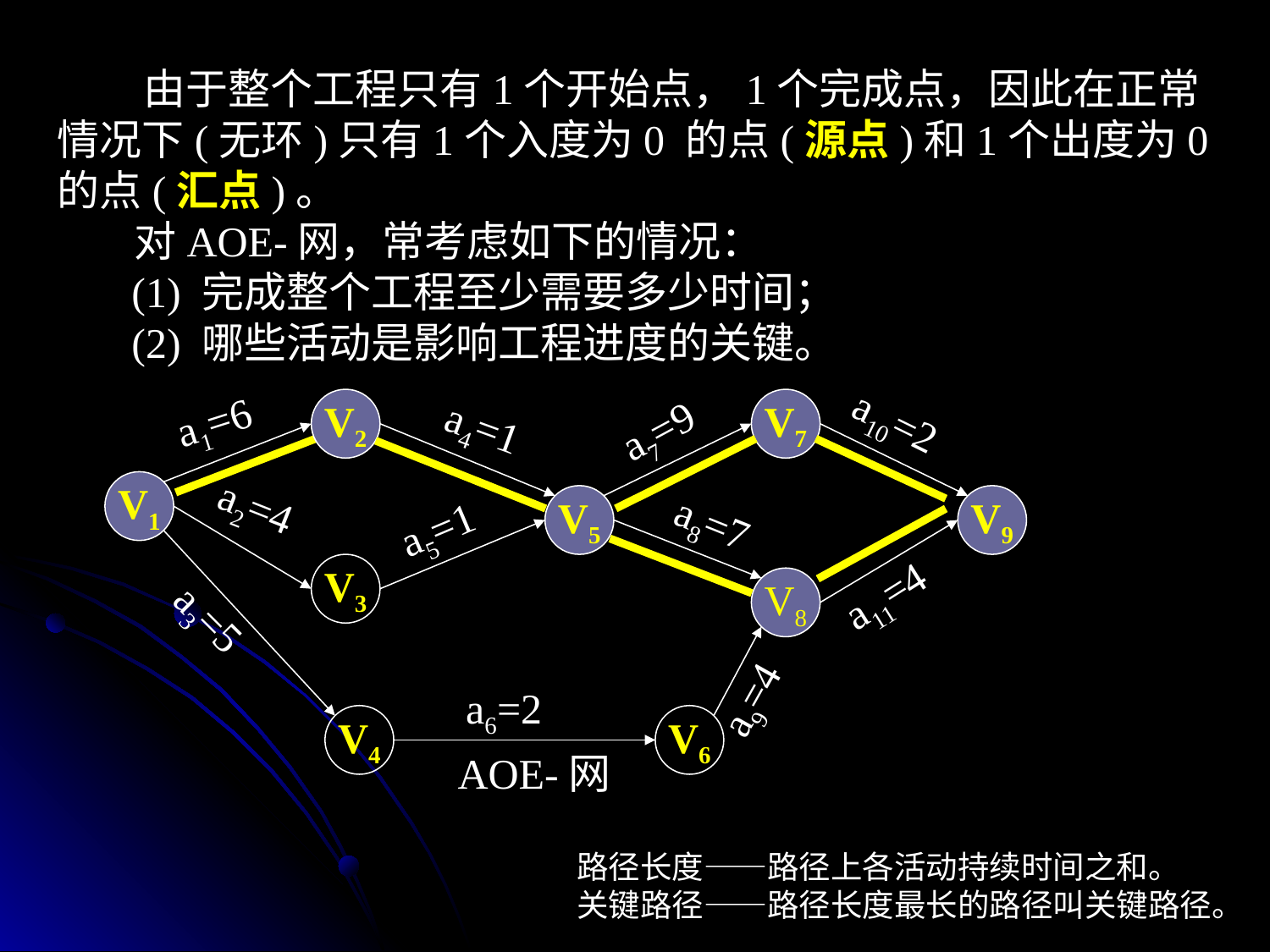

由于整个工程只有1个开始点，1个完成点，因此在正常情况下(无环)只有1个入度为0 的点(源点)和1个出度为0的点(汇点)。
       对AOE-网，常考虑如下的情况：
       (1) 完成整个工程至少需要多少时间；
       (2) 哪些活动是影响工程进度的关键。
a1=6
a10=2
V2
V7
a4=1
a7=9

V1
a2=4
V5
V9
a8=7
a5=1

V3
a11=4
V8
a3=5
a9=4
a6=2
V4
V6
AOE-网
路径长度——路径上各活动持续时间之和。
关键路径——路径长度最长的路径叫关键路径。